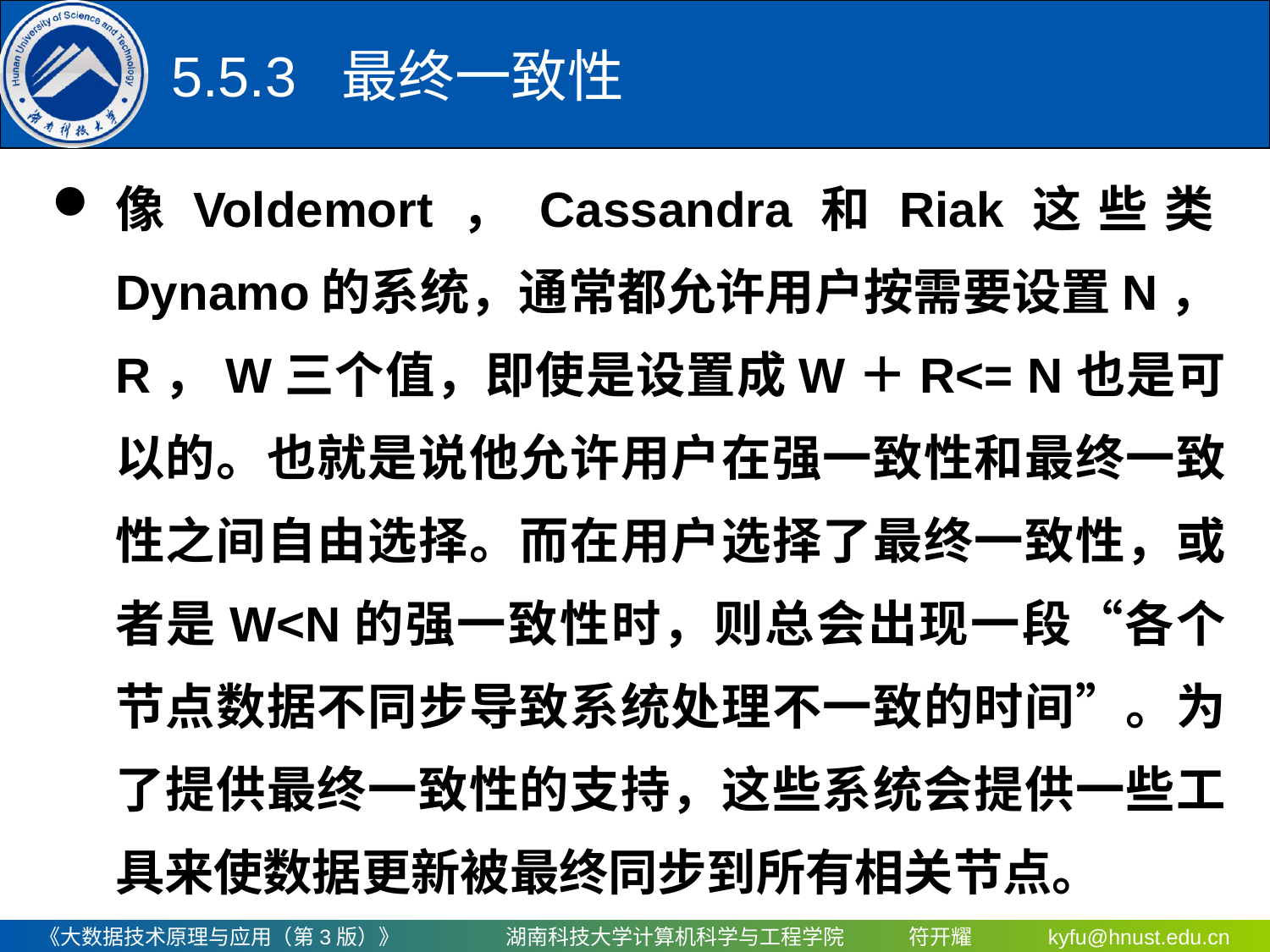

5.5.3  最终一致性
像Voldemort，Cassandra和Riak这些类Dynamo的系统，通常都允许用户按需要设置N，R，W三个值，即使是设置成W＋R<= N也是可以的。也就是说他允许用户在强一致性和最终一致性之间自由选择。而在用户选择了最终一致性，或者是W<N的强一致性时，则总会出现一段“各个节点数据不同步导致系统处理不一致的时间”。为了提供最终一致性的支持，这些系统会提供一些工具来使数据更新被最终同步到所有相关节点。